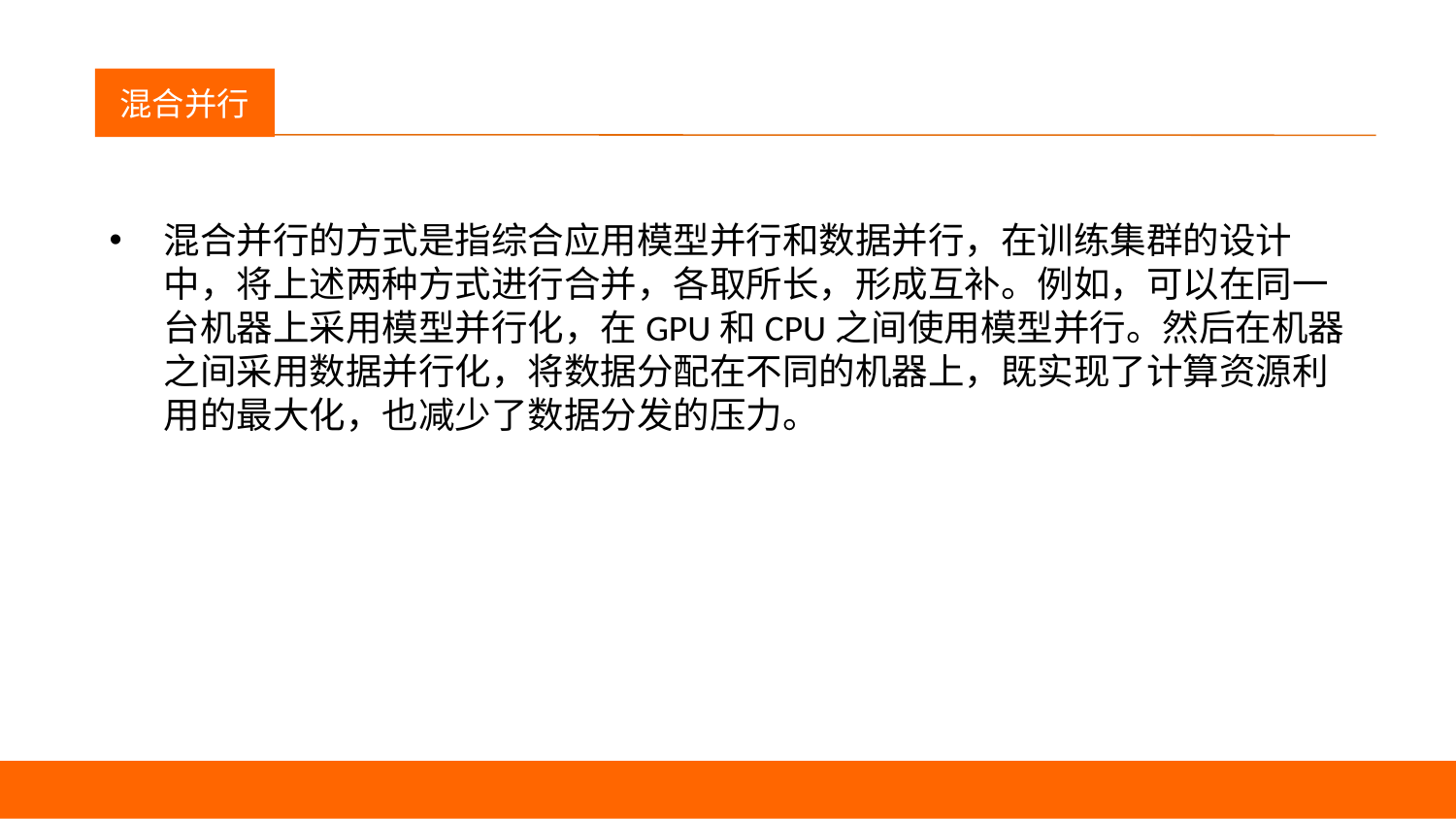

议程
混合并行

混合并行的方式是指综合应用模型并行和数据并行，在训练集群的设计中，将上述两种方式进行合并，各取所长，形成互补。例如，可以在同一台机器上采用模型并行化，在GPU和CPU之间使用模型并行。然后在机器之间采用数据并行化，将数据分配在不同的机器上，既实现了计算资源利用的最大化，也减少了数据分发的压力。